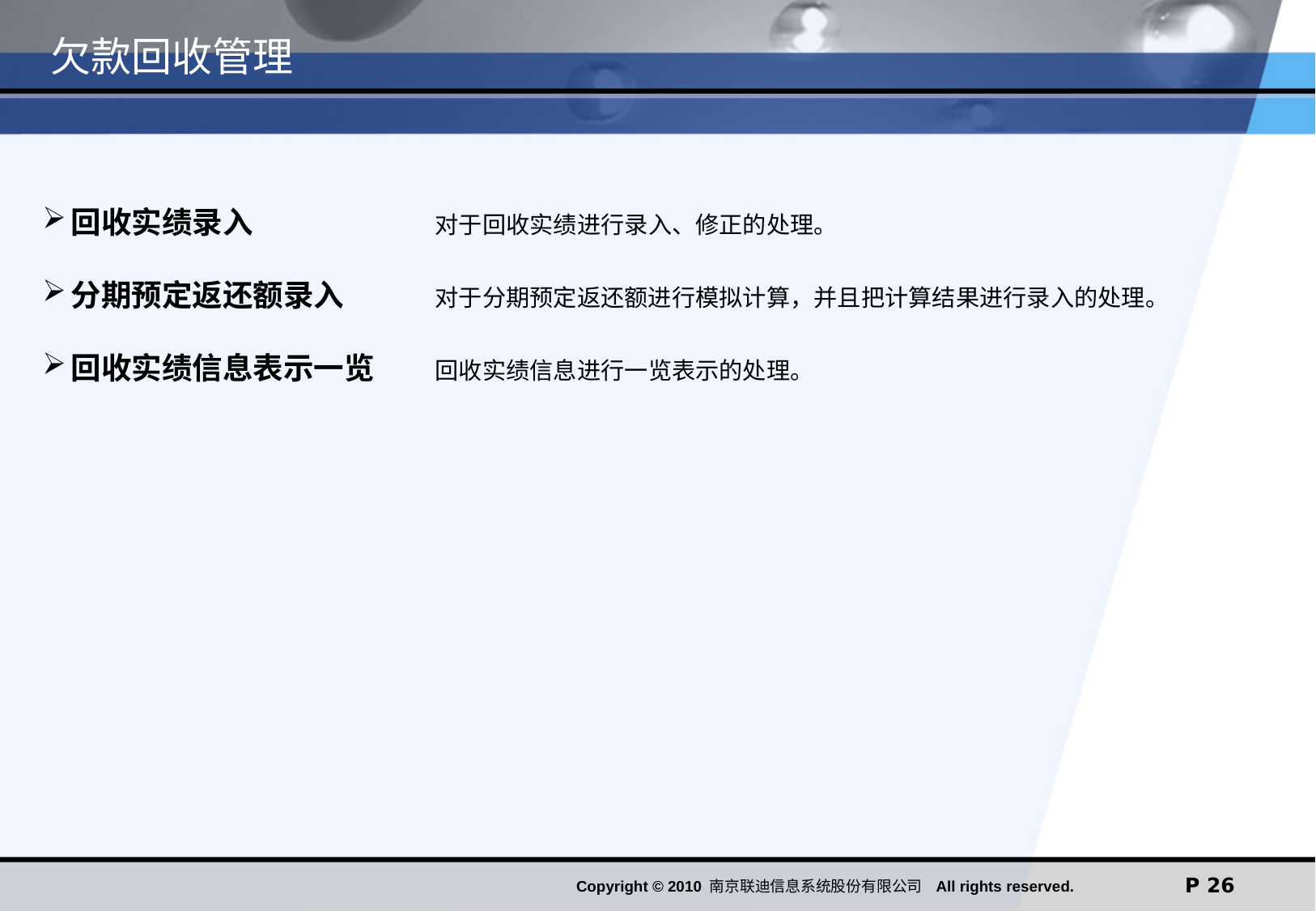

# 欠款回收管理
回收实绩录入		对于回收实绩进行录入、修正的处理。
分期预定返还额录入	对于分期预定返还额进行模拟计算，并且把计算结果进行录入的处理。
回收实绩信息表示一览	回收实绩信息进行一览表示的处理。